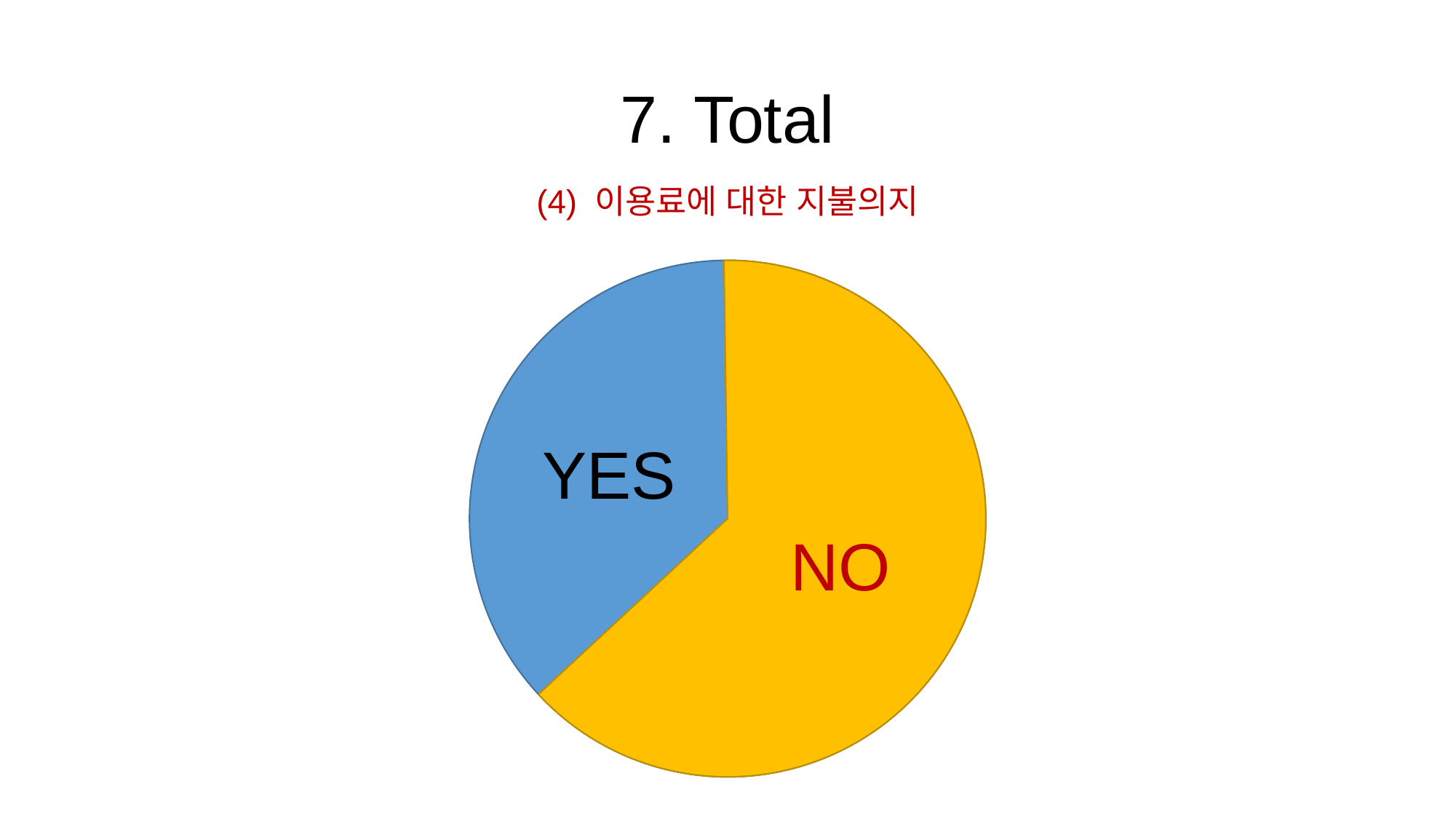

# 7. Total
(4) 이용료에 대한 지불의지

YES
NO